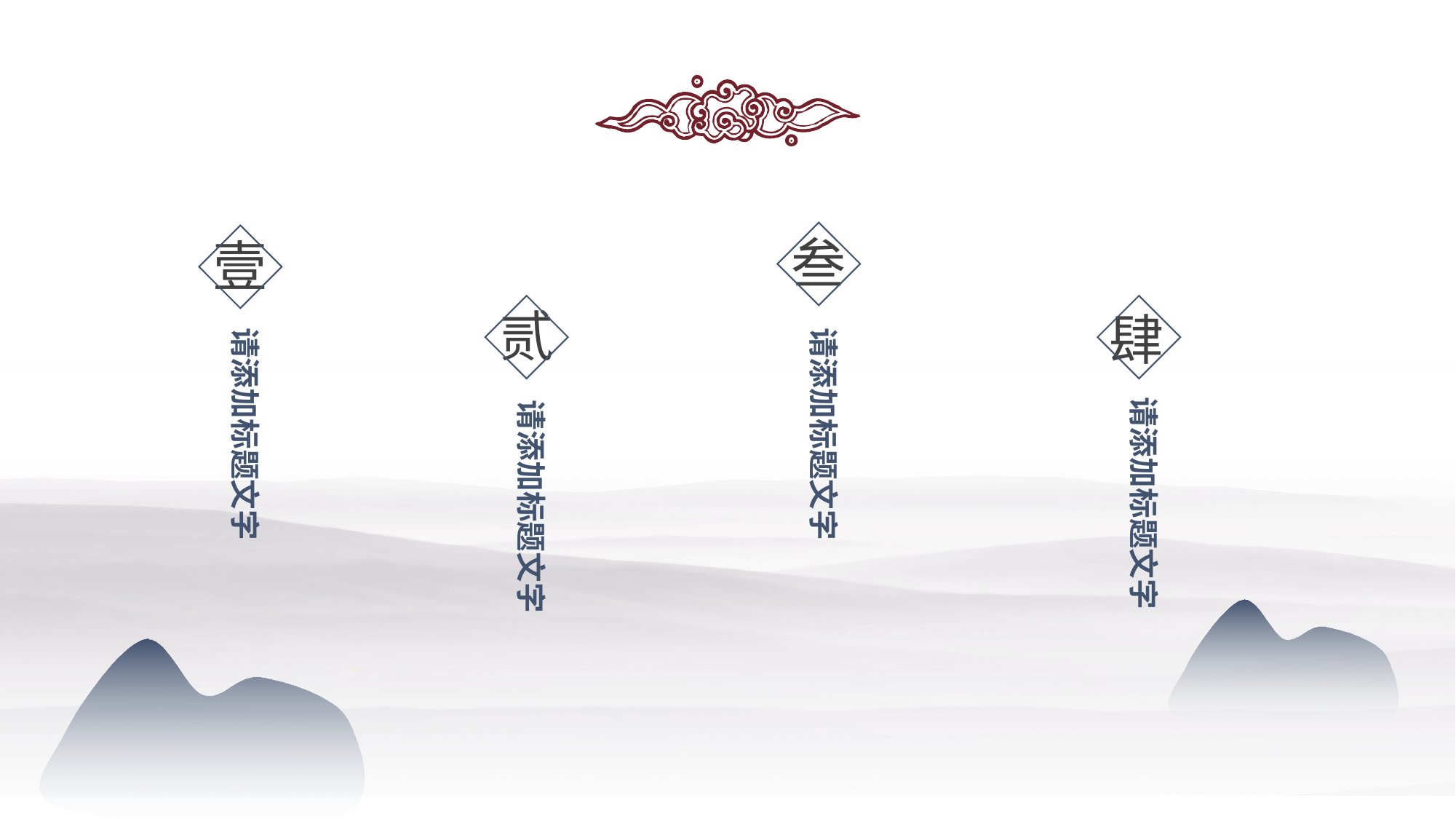

叁

壹

贰

肆
请添加标题文字
请添加标题文字
请添加标题文字
请添加标题文字